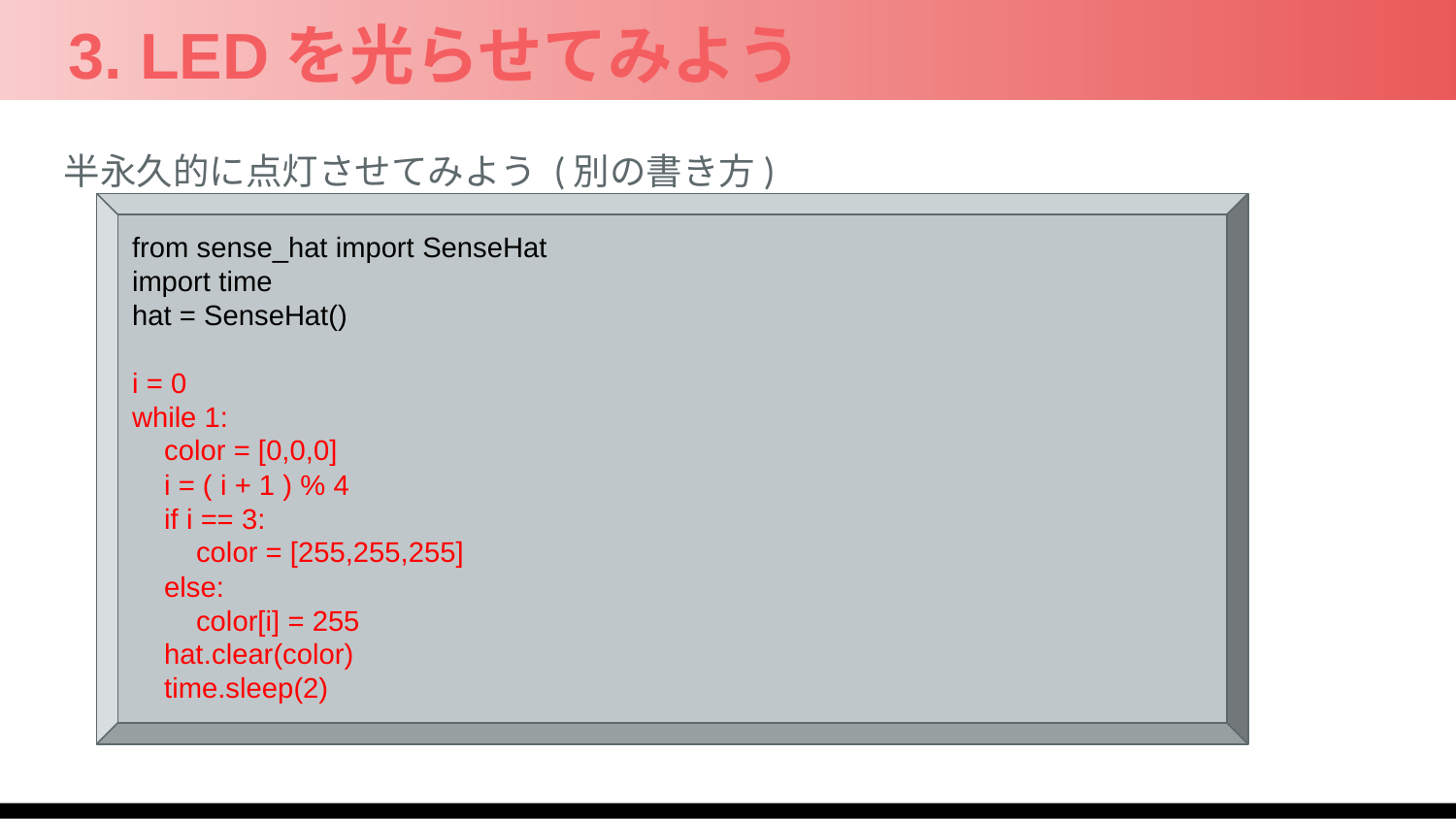

3. LEDを光らせてみよう
半永久的に点灯させてみよう (別の書き方)
from sense_hat import SenseHat
import time
hat = SenseHat()

i = 0
while 1:
    color = [0,0,0]
    i = ( i + 1 ) % 4
    if i == 3:
        color = [255,255,255]
    else:
        color[i] = 255
    hat.clear(color)
    time.sleep(2)